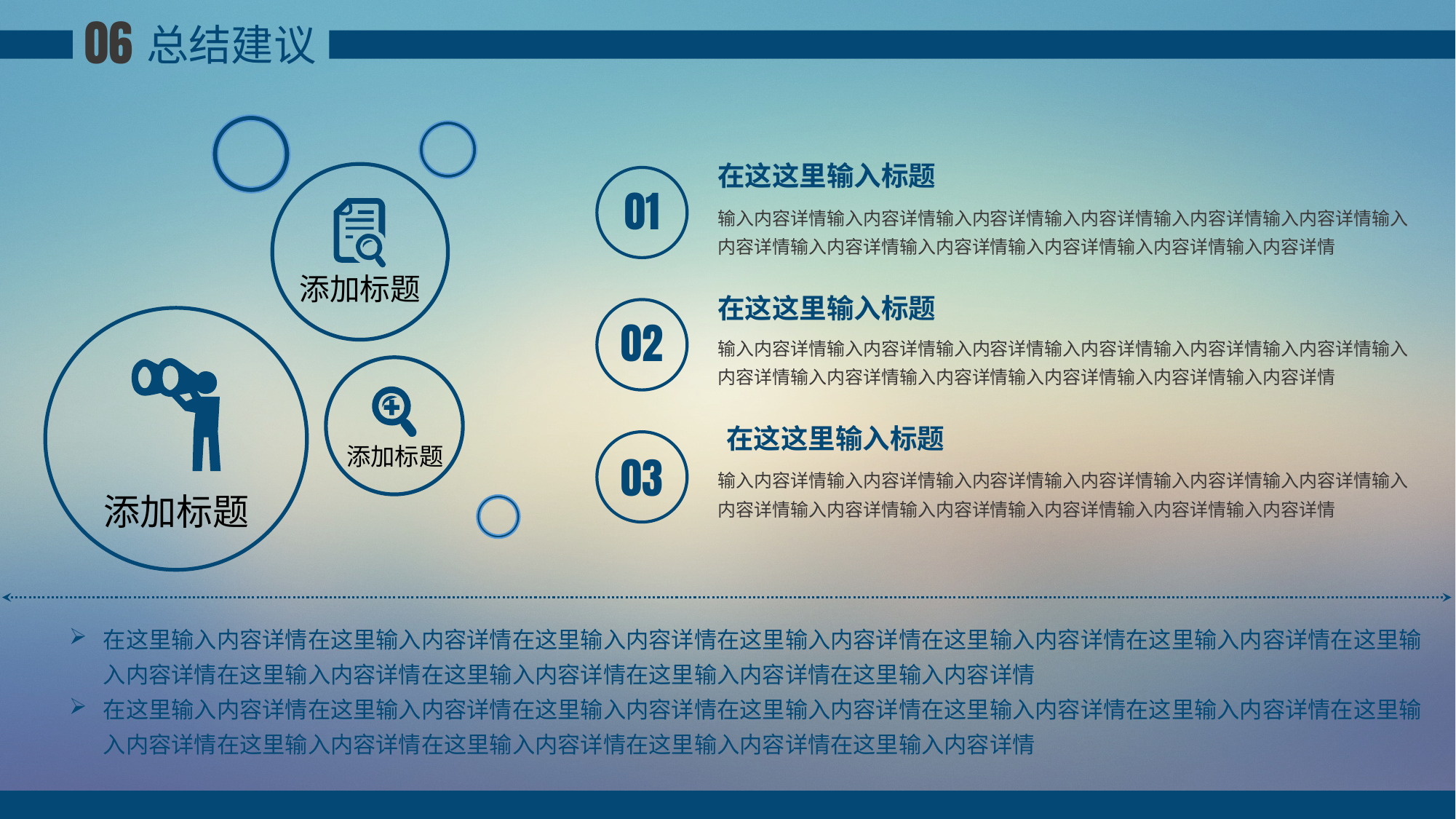

06
总结建议

在这这里输入标题
输入内容详情输入内容详情输入内容详情输入内容详情输入内容详情输入内容详情输入内容详情输入内容详情输入内容详情输入内容详情输入内容详情输入内容详情

添加标题

01
在这这里输入标题
输入内容详情输入内容详情输入内容详情输入内容详情输入内容详情输入内容详情输入内容详情输入内容详情输入内容详情输入内容详情输入内容详情输入内容详情

02

添加标题

添加标题
在这这里输入标题
输入内容详情输入内容详情输入内容详情输入内容详情输入内容详情输入内容详情输入内容详情输入内容详情输入内容详情输入内容详情输入内容详情输入内容详情

03

在这里输入内容详情在这里输入内容详情在这里输入内容详情在这里输入内容详情在这里输入内容详情在这里输入内容详情在这里输入内容详情在这里输入内容详情在这里输入内容详情在这里输入内容详情在这里输入内容详情
在这里输入内容详情在这里输入内容详情在这里输入内容详情在这里输入内容详情在这里输入内容详情在这里输入内容详情在这里输入内容详情在这里输入内容详情在这里输入内容详情在这里输入内容详情在这里输入内容详情